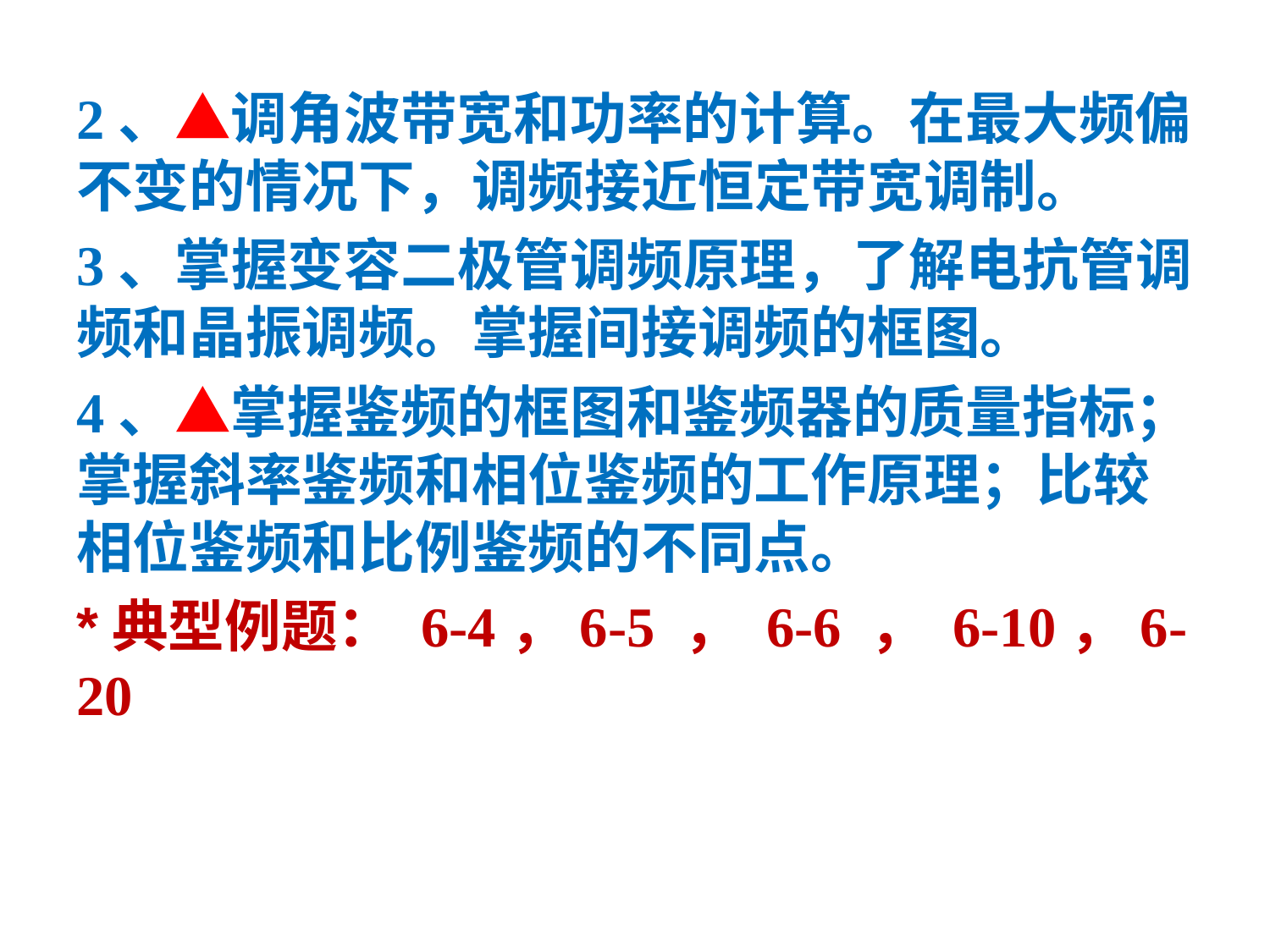

2、▲调角波带宽和功率的计算。在最大频偏不变的情况下，调频接近恒定带宽调制。
3、掌握变容二极管调频原理，了解电抗管调频和晶振调频。掌握间接调频的框图。
4、▲掌握鉴频的框图和鉴频器的质量指标；掌握斜率鉴频和相位鉴频的工作原理；比较相位鉴频和比例鉴频的不同点。
*典型例题： 6-4，6-5 ， 6-6 ， 6-10，6-20